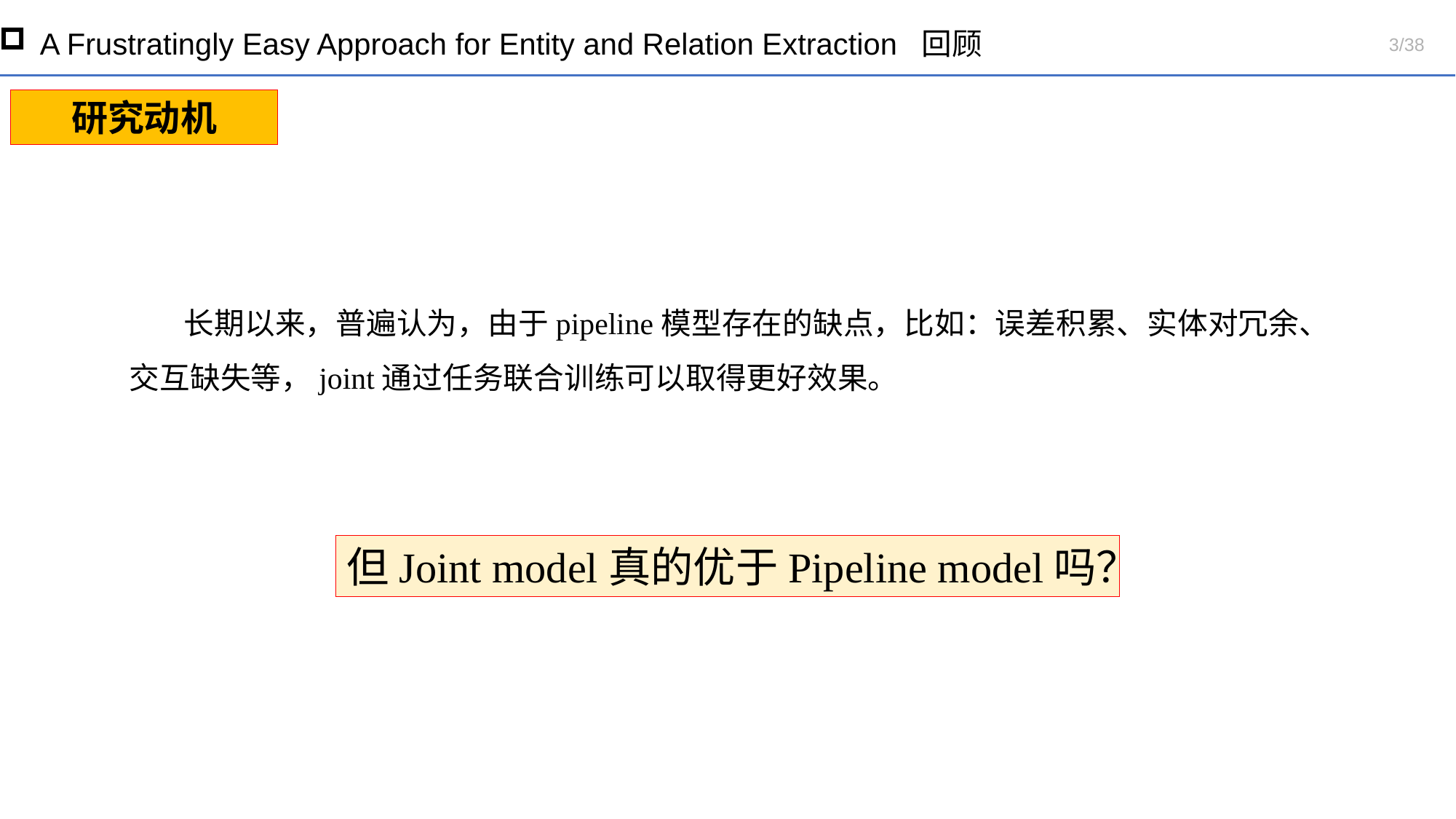

A Frustratingly Easy Approach for Entity and Relation Extraction  回顾
3/38
研究动机
长期以来，普遍认为，由于pipeline模型存在的缺点，比如：误差积累、实体对冗余、交互缺失等，joint通过任务联合训练可以取得更好效果。
但Joint model真的优于Pipeline model吗？